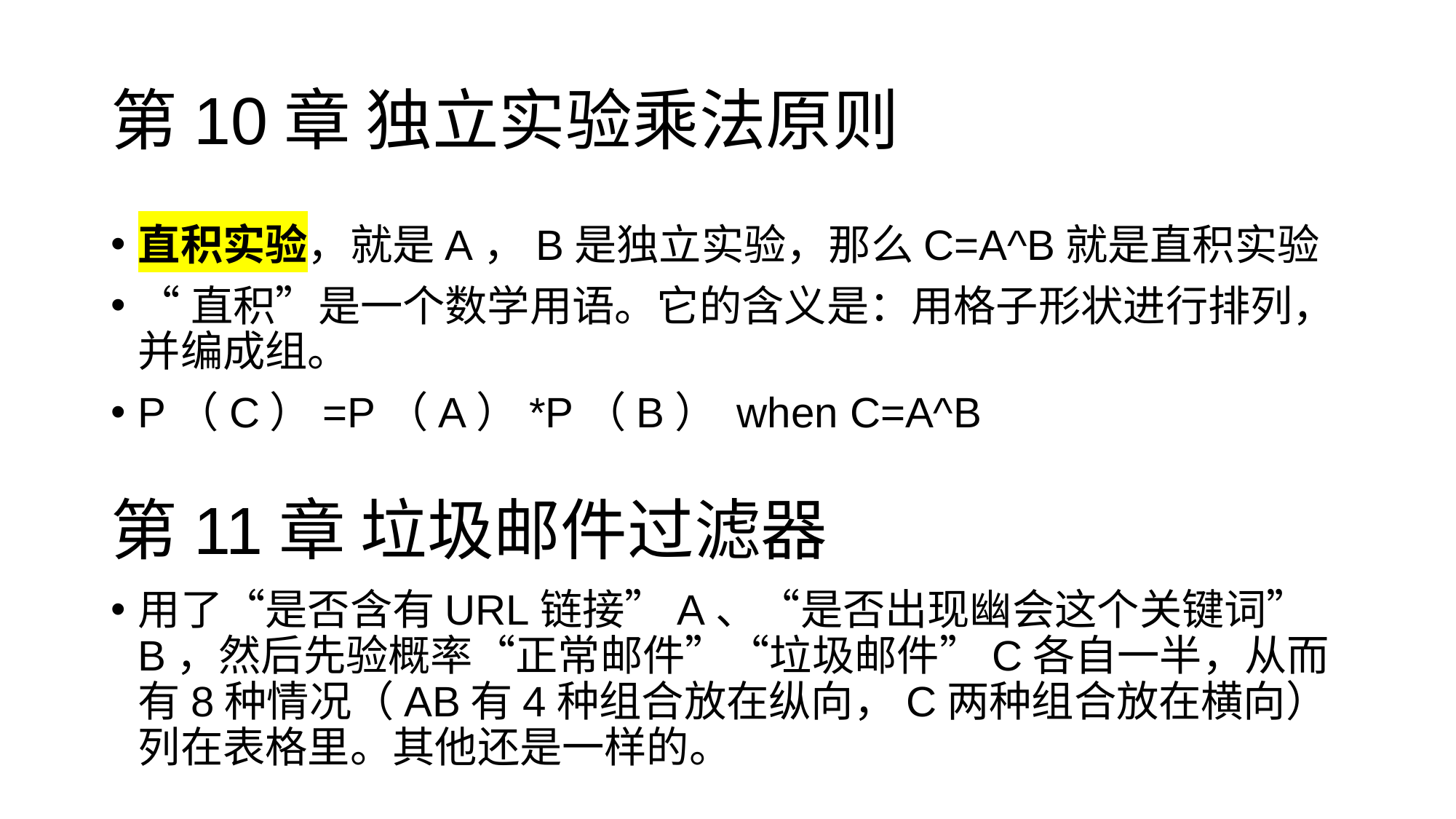

# 第10章 独立实验乘法原则
直积实验，就是A，B是独立实验，那么C=A^B就是直积实验
“直积”是一个数学用语。它的含义是：用格子形状进行排列，并编成组。
P（C）=P（A）*P（B） when C=A^B

第11章 垃圾邮件过滤器
用了“是否含有URL链接”A、“是否出现幽会这个关键词”B，然后先验概率“正常邮件”“垃圾邮件”C各自一半，从而有8种情况（AB有4种组合放在纵向，C两种组合放在横向）列在表格里。其他还是一样的。